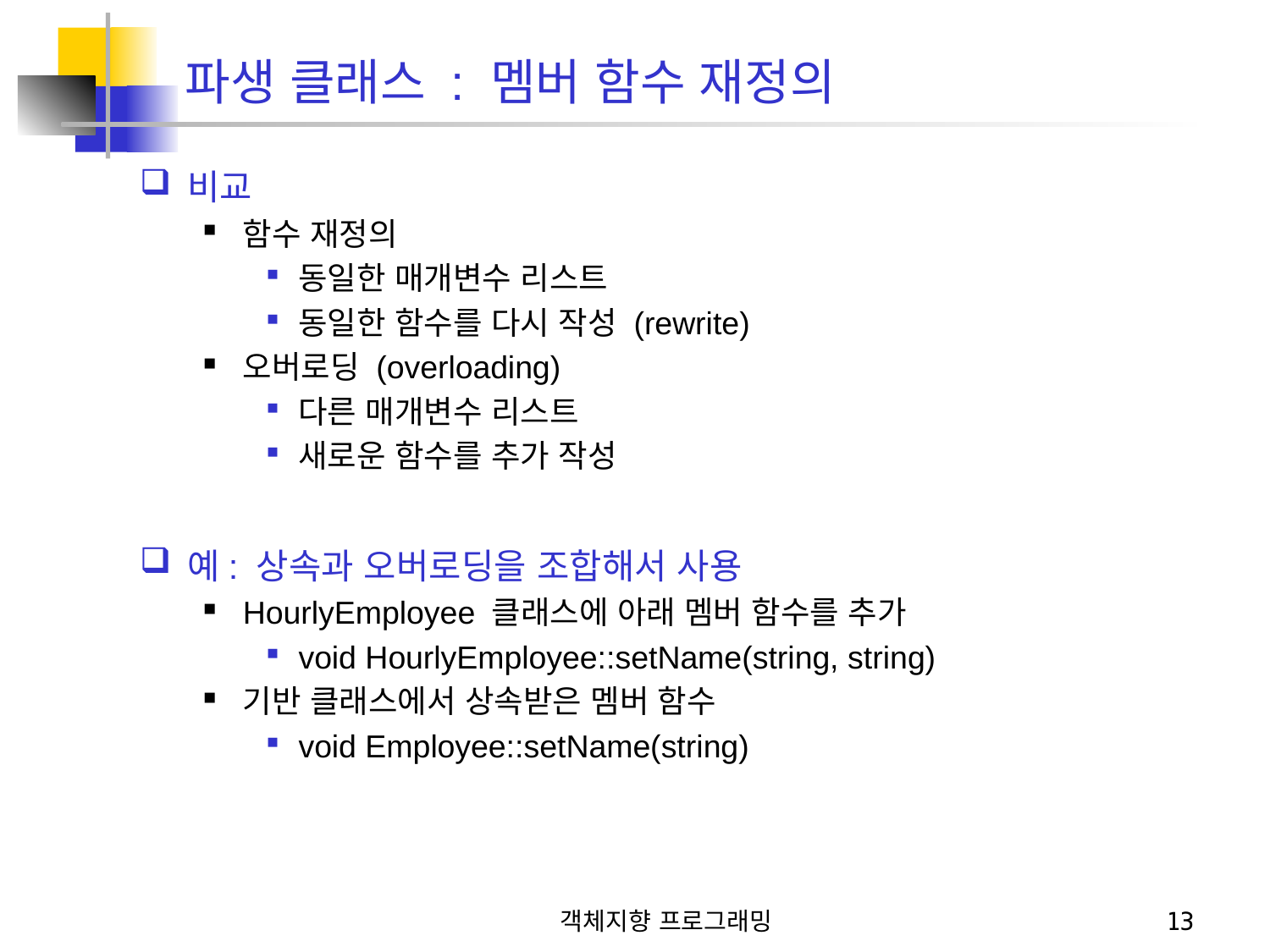

파생 클래스 : 멤버 함수 재정의
비교
함수 재정의
동일한 매개변수 리스트
동일한 함수를 다시 작성 (rewrite)
오버로딩 (overloading)
다른 매개변수 리스트
새로운 함수를 추가 작성

예: 상속과 오버로딩을 조합해서 사용
HourlyEmployee 클래스에 아래 멤버 함수를 추가
void HourlyEmployee::setName(string, string)
기반 클래스에서 상속받은 멤버 함수
void Employee::setName(string)

객체지향 프로그래밍
13